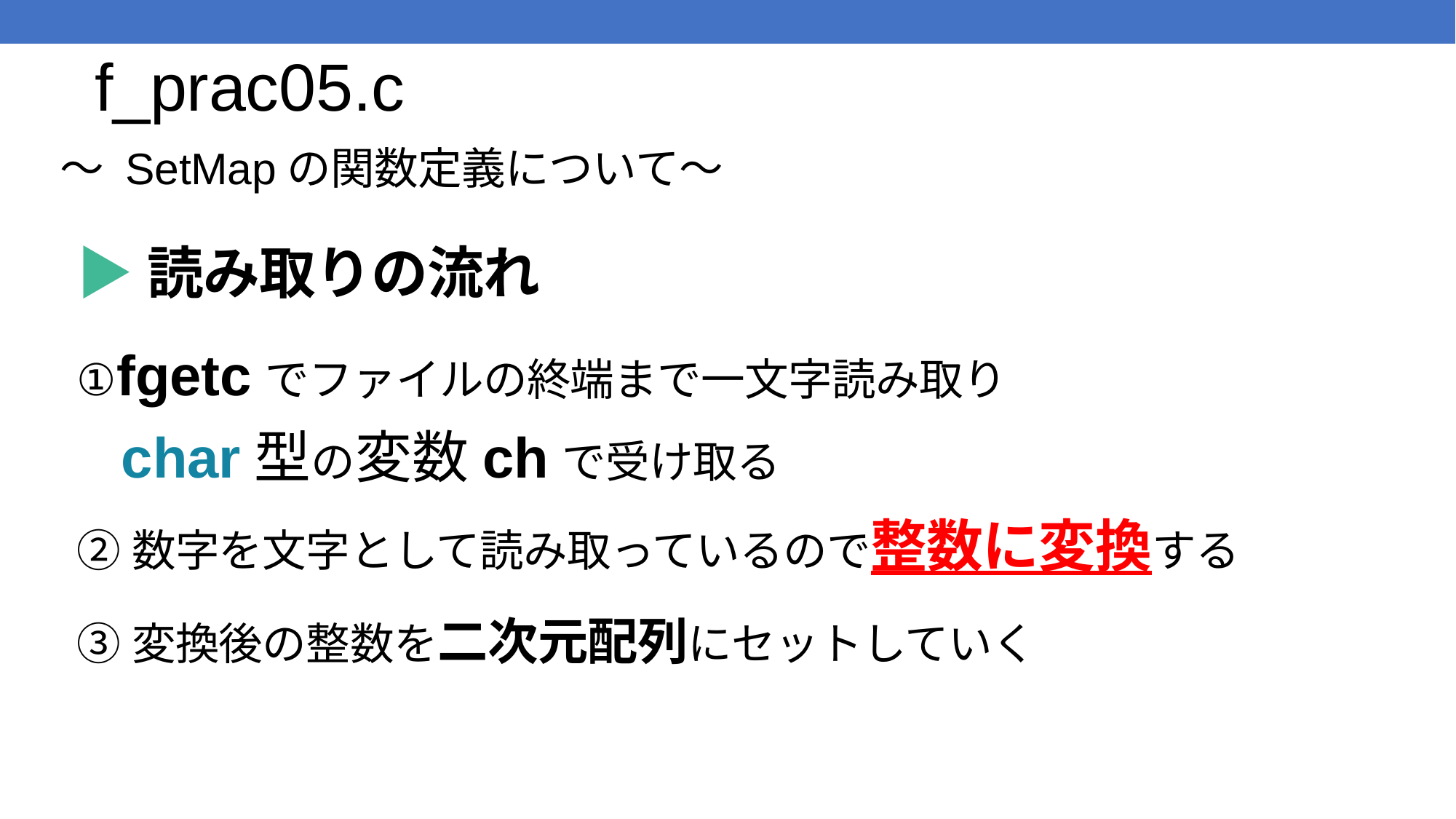

# f_prac05.c
～ SetMapの関数定義について～
▶読み取りの流れ
①fgetcでファイルの終端まで一文字読み取り
char型の変数chで受け取る
②数字を文字として読み取っているので整数に変換する
③変換後の整数を二次元配列にセットしていく